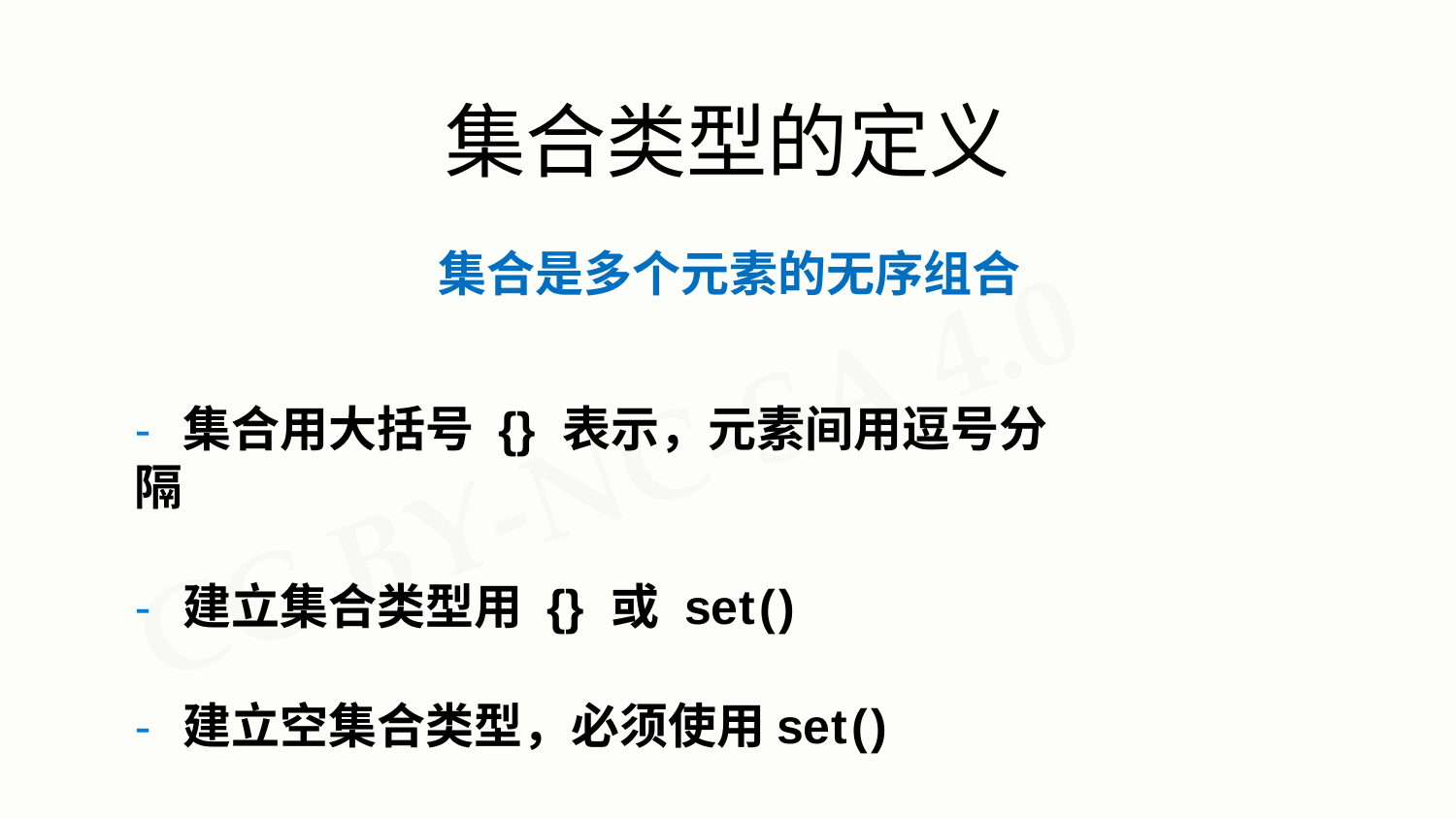

# 集合类型的定义
集合是多个元素的无序组合

- 集合用大括号 {} 表示，元素间用逗号分隔

- 建立集合类型用 {} 或 set()

- 建立空集合类型，必须使用set()